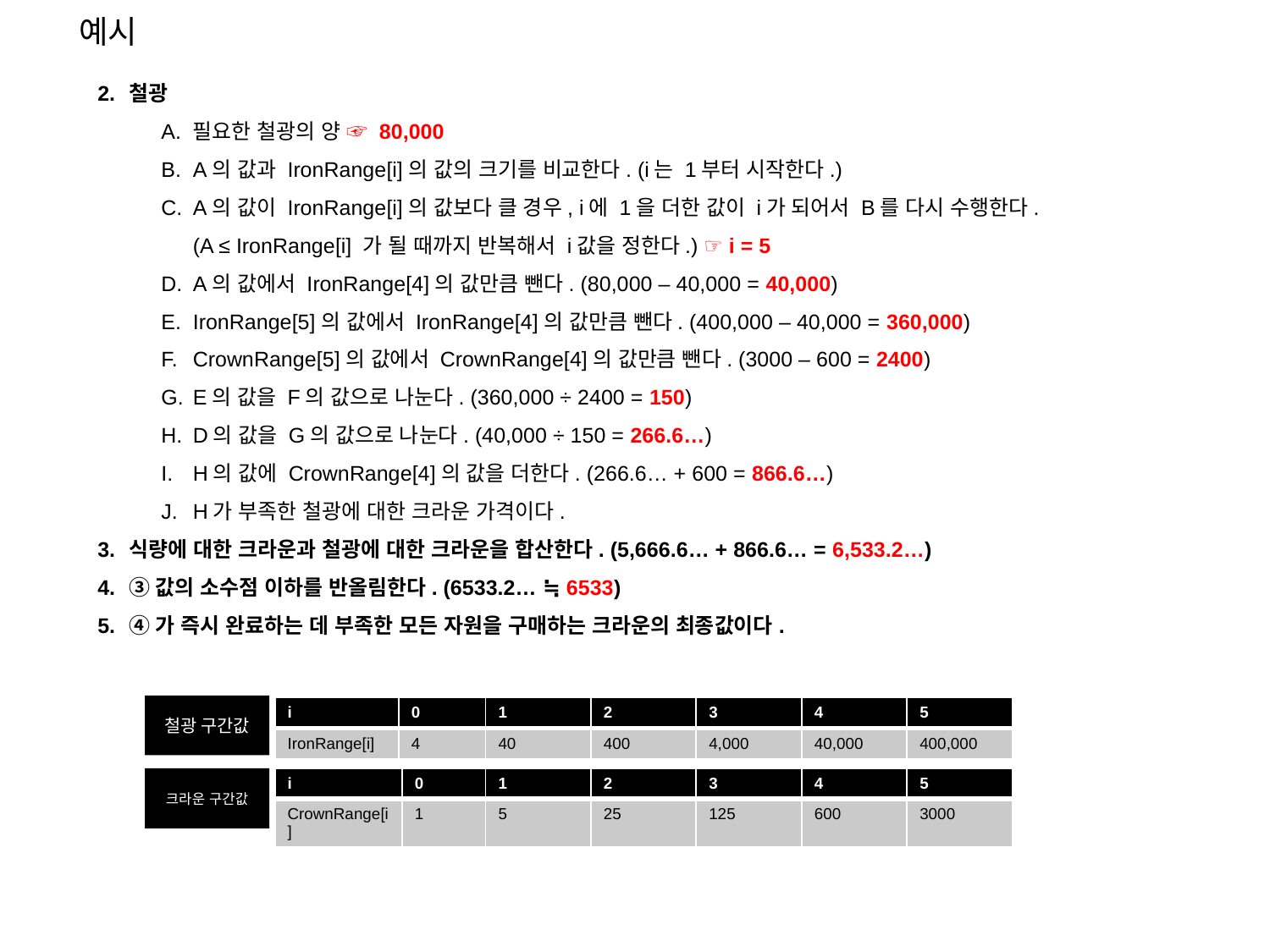

예시
철광
필요한 철광의 양 ☞ 80,000
A의 값과 IronRange[i]의 값의 크기를 비교한다. (i는 1부터 시작한다.)
A의 값이 IronRange[i]의 값보다 클 경우, i에 1을 더한 값이 i가 되어서 B를 다시 수행한다.
(A ≤ IronRange[i] 가 될 때까지 반복해서 i값을 정한다.) ☞ i = 5
A의 값에서 IronRange[4]의 값만큼 뺀다. (80,000 – 40,000 = 40,000)
IronRange[5]의 값에서 IronRange[4]의 값만큼 뺀다. (400,000 – 40,000 = 360,000)
CrownRange[5]의 값에서 CrownRange[4]의 값만큼 뺀다. (3000 – 600 = 2400)
E의 값을 F의 값으로 나눈다. (360,000 ÷ 2400 = 150)
D의 값을 G의 값으로 나눈다. (40,000 ÷ 150 = 266.6…)
H의 값에 CrownRange[4]의 값을 더한다. (266.6… + 600 = 866.6…)
H가 부족한 철광에 대한 크라운 가격이다.
식량에 대한 크라운과 철광에 대한 크라운을 합산한다. (5,666.6… + 866.6… = 6,533.2…)
③값의 소수점 이하를 반올림한다. (6533.2… ≒ 6533)
④가 즉시 완료하는 데 부족한 모든 자원을 구매하는 크라운의 최종값이다.
철광 구간값
| i | 0 | 1 | 2 | 3 | 4 | 5 |
| --- | --- | --- | --- | --- | --- | --- |
| IronRange[i] | 4 | 40 | 400 | 4,000 | 40,000 | 400,000 |
크라운 구간값
| i | 0 | 1 | 2 | 3 | 4 | 5 |
| --- | --- | --- | --- | --- | --- | --- |
| CrownRange[i] | 1 | 5 | 25 | 125 | 600 | 3000 |